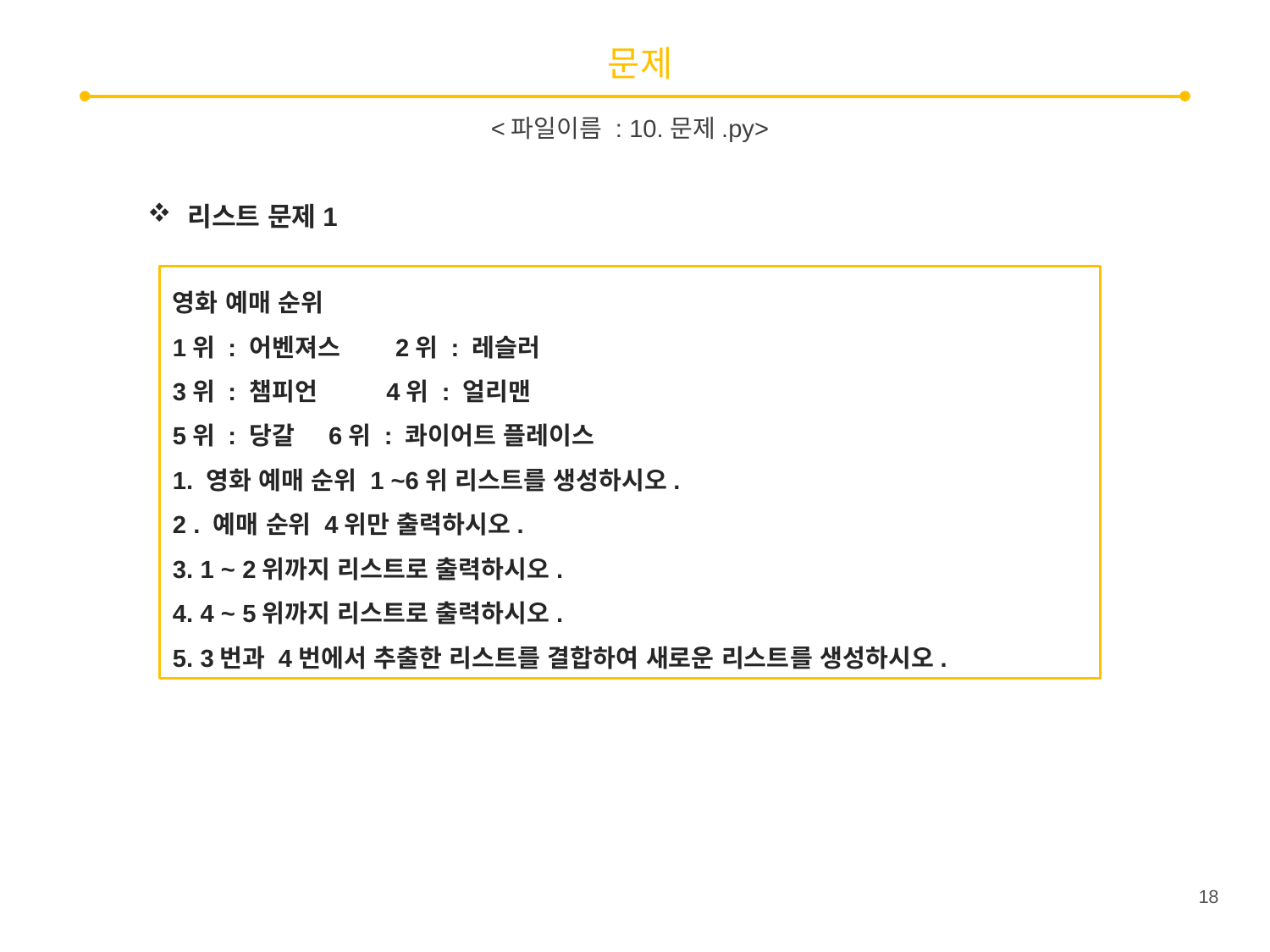

# 문제
<파일이름 : 10.문제.py>
리스트 문제1
영화 예매 순위
1위 : 어벤져스       2위 : 레슬러
3위 : 챔피언         4위 : 얼리맨
5위 : 당갈    6위 : 콰이어트 플레이스
1. 영화 예매 순위 1 ~6위 리스트를 생성하시오.
2 . 예매 순위 4위만 출력하시오.
3. 1 ~ 2위까지 리스트로 출력하시오.
4. 4 ~ 5위까지 리스트로 출력하시오.
5. 3번과 4번에서 추출한 리스트를 결합하여 새로운 리스트를 생성하시오.